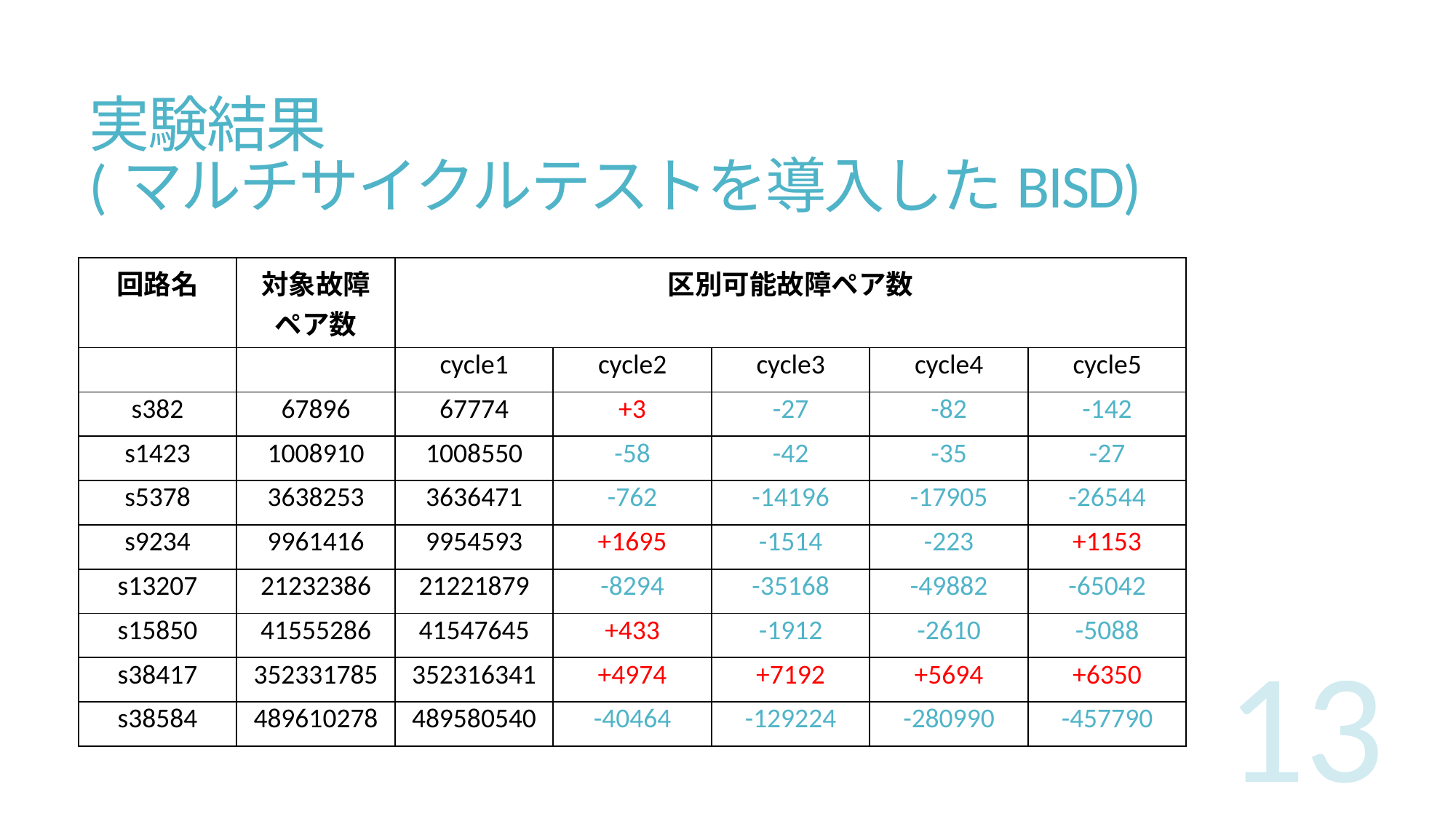

# 実験結果 (マルチサイクルテストを導入したBISD)
| 回路名 | 対象故障 ペア数 | 区別可能故障ペア数 |  |  |  |  |
| --- | --- | --- | --- | --- | --- | --- |
|  |  | cycle1 | cycle2 | cycle3 | cycle4 | cycle5 |
| s382 | 67896 | 67774 | +3 | -27 | -82 | -142 |
| s1423 | 1008910 | 1008550 | -58 | -42 | -35 | -27 |
| s5378 | 3638253 | 3636471 | -762 | -14196 | -17905 | -26544 |
| s9234 | 9961416 | 9954593 | +1695 | -1514 | -223 | +1153 |
| s13207 | 21232386 | 21221879 | -8294 | -35168 | -49882 | -65042 |
| s15850 | 41555286 | 41547645 | +433 | -1912 | -2610 | -5088 |
| s38417 | 352331785 | 352316341 | +4974 | +7192 | +5694 | +6350 |
| s38584 | 489610278 | 489580540 | -40464 | -129224 | -280990 | -457790 |
13